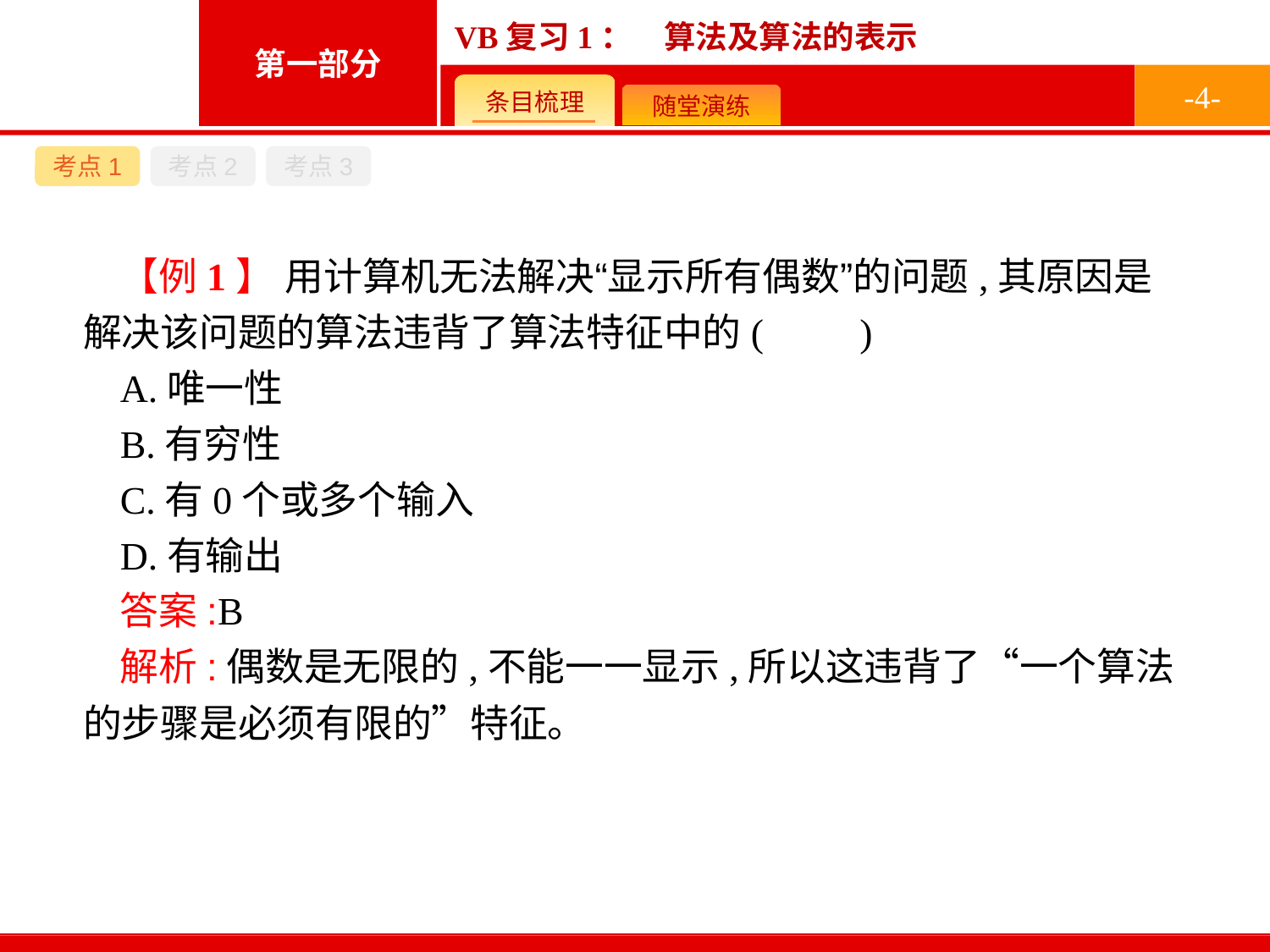

-4-
考点1
考点2
考点3
【例1】 用计算机无法解决“显示所有偶数”的问题,其原因是解决该问题的算法违背了算法特征中的(　　)
A.唯一性
B.有穷性
C.有0个或多个输入
D.有输出
答案:B
解析:偶数是无限的,不能一一显示,所以这违背了“一个算法的步骤是必须有限的”特征。